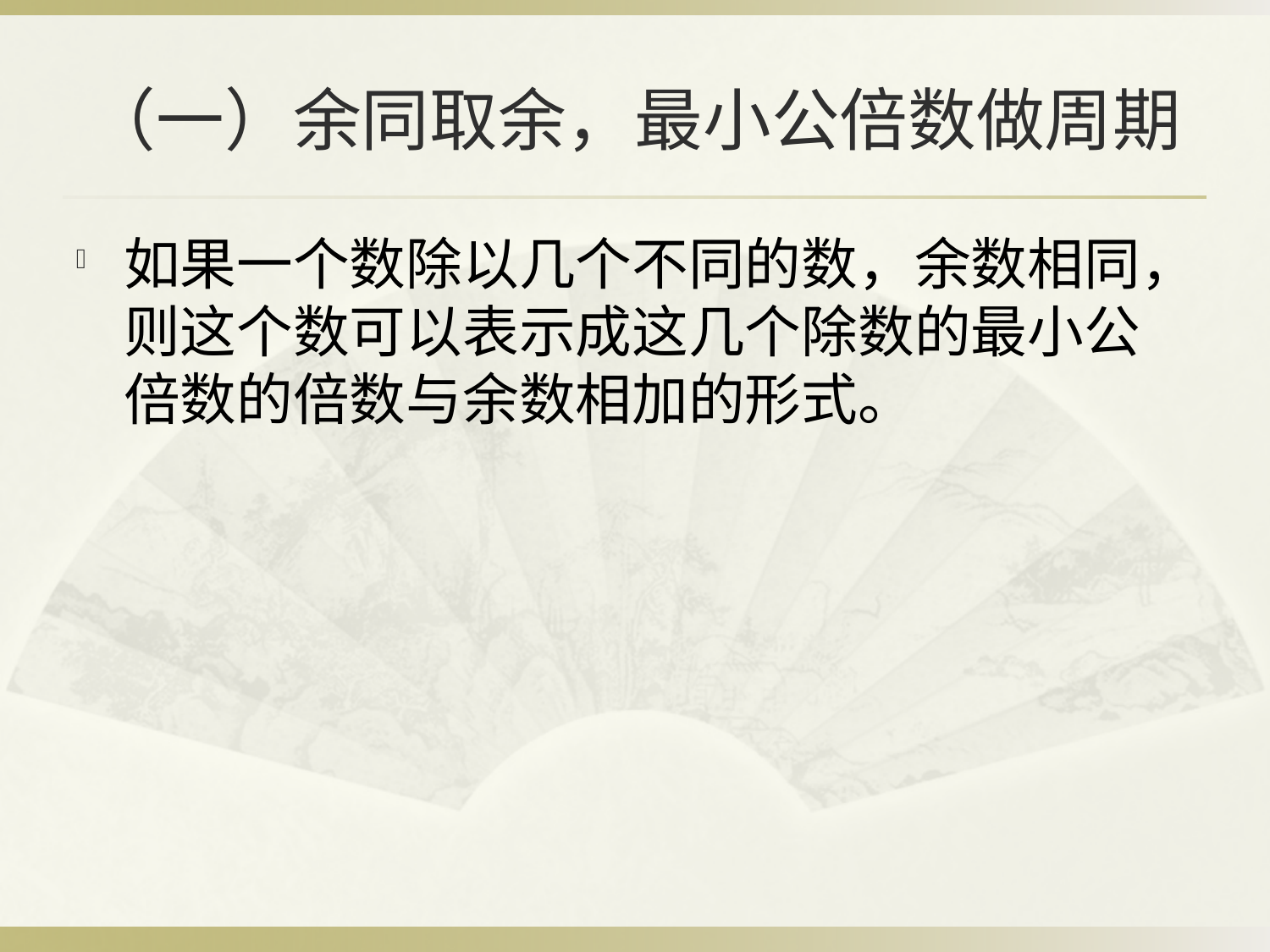

# （一）余同取余，最小公倍数做周期
如果一个数除以几个不同的数，余数相同，则这个数可以表示成这几个除数的最小公倍数的倍数与余数相加的形式。